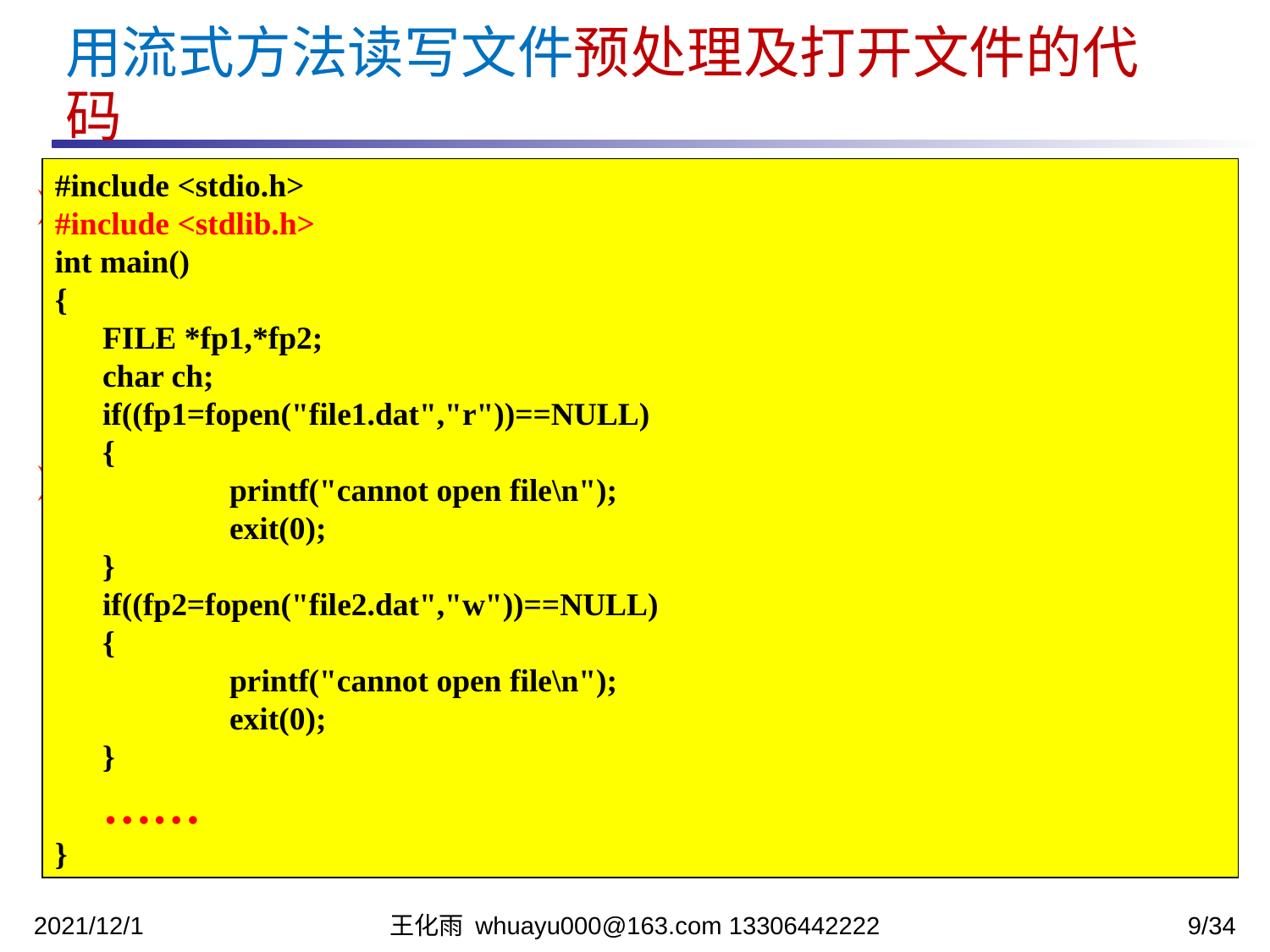

用流式方法读写文件预处理及打开文件的代码
要求：有一个磁盘文件，内有一些信息。要求第1次将它的内容显示在屏幕上，第2次把它复制到另一个文件上。
解题思路：
分别实现以上两个任务都不困难，但把二者连续做，第1次读入完文件内容后，文件位置标记已指到文件的末尾。
如果再接着读数据，就遇到文件结束标志EOF，无法再读。必须在程序中用rewind使位置指针返回文件的开头。
#include <stdio.h>
#include <stdlib.h>
int main()
{
	FILE *fp1,*fp2;
	char ch;
	if((fp1=fopen("file1.dat","r"))==NULL)
	{
		printf("cannot open file\n");
		exit(0);
	}
	if((fp2=fopen("file2.dat","w"))==NULL)
	{
		printf("cannot open file\n");
		exit(0);
	}
	……
}

2021/12/1
王化雨 whuayu000@163.com 13306442222
9/34